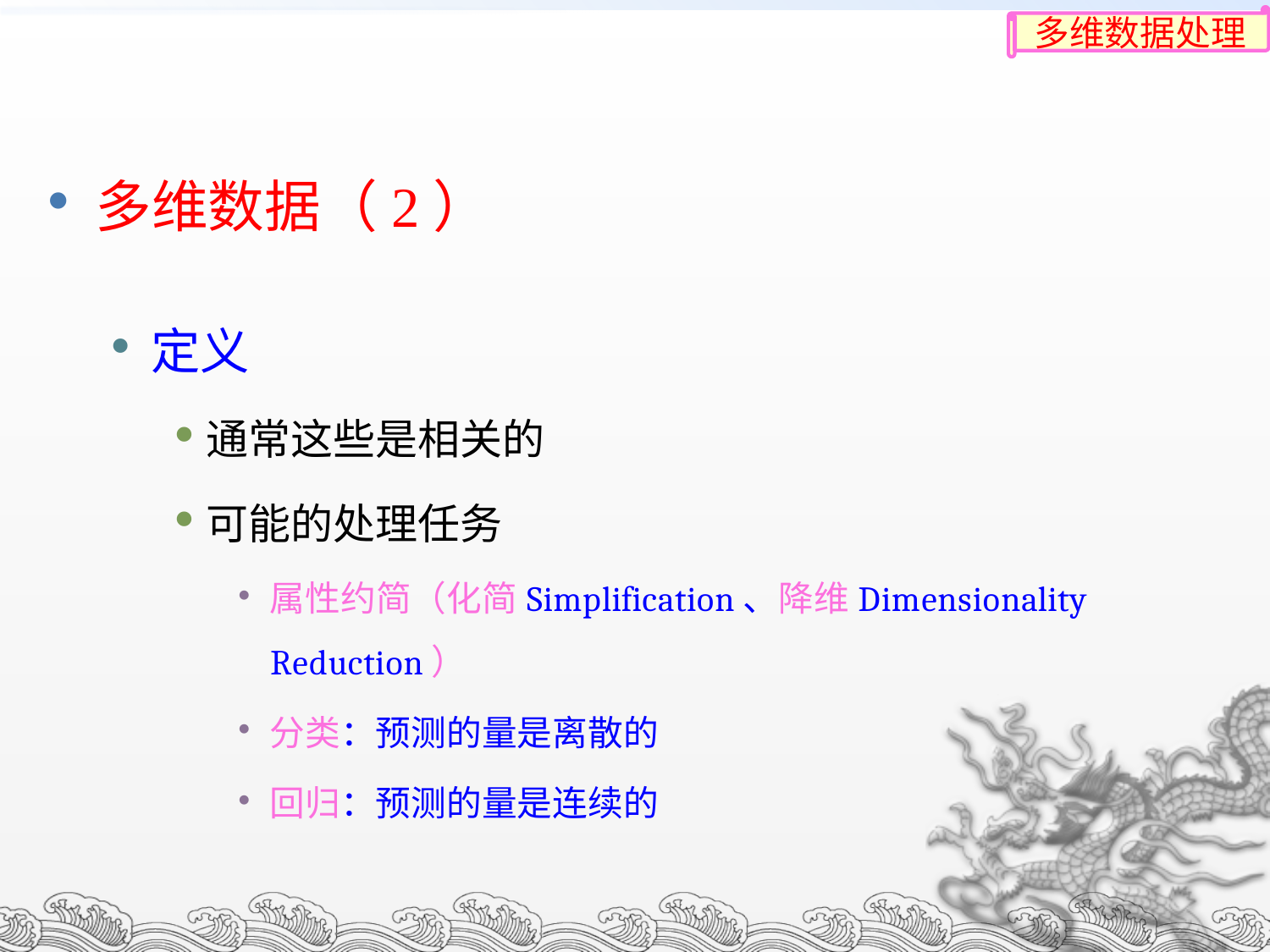

多维数据处理

多维数据（2）

定义
通常这些是相关的
可能的处理任务
属性约简（化简Simplification、降维Dimensionality Reduction）
分类：预测的量是离散的
回归：预测的量是连续的